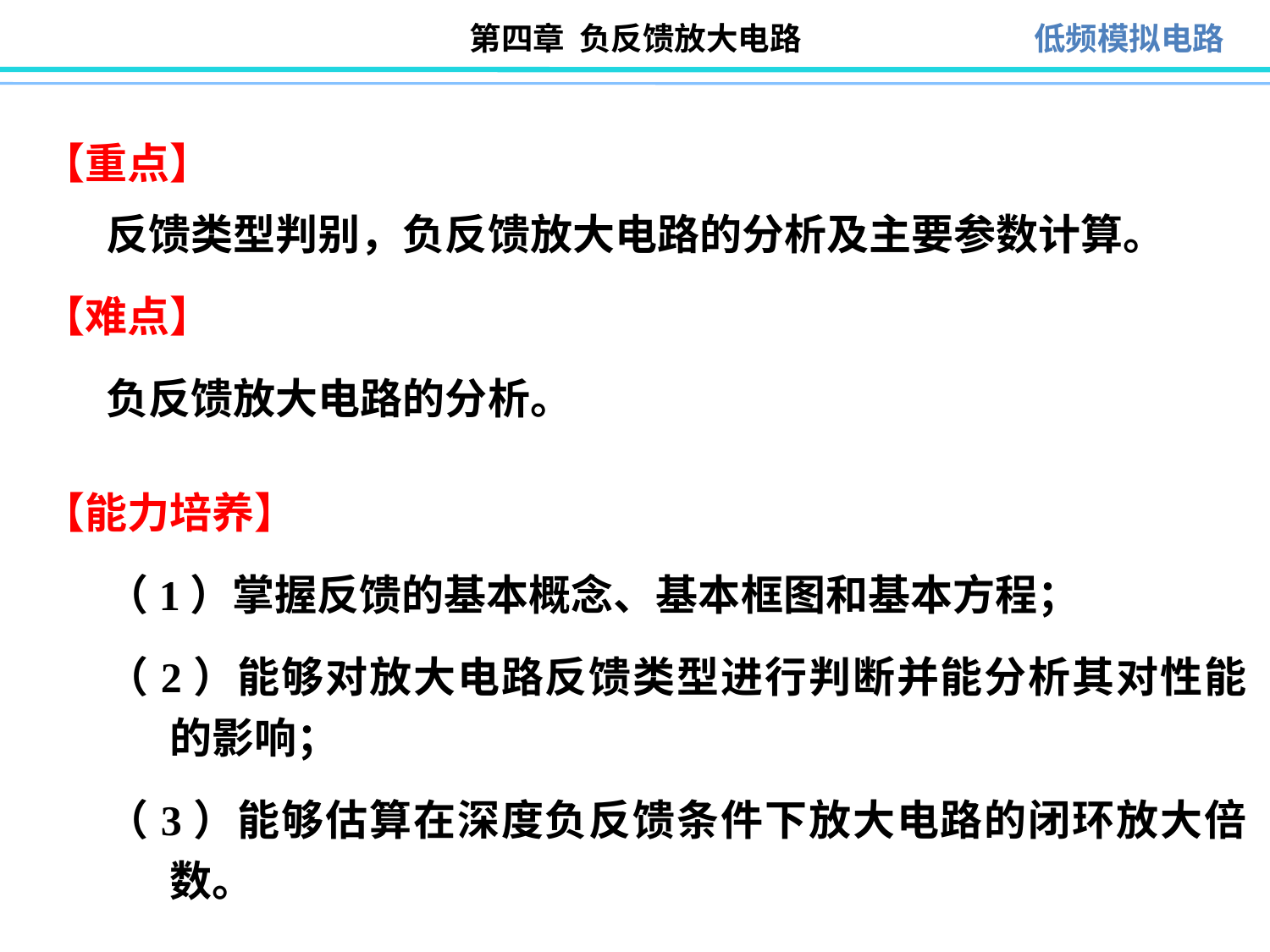

【重点】
反馈类型判别，负反馈放大电路的分析及主要参数计算。
【难点】
负反馈放大电路的分析。
【能力培养】
（1）掌握反馈的基本概念、基本框图和基本方程；
（2）能够对放大电路反馈类型进行判断并能分析其对性能的影响；
（3）能够估算在深度负反馈条件下放大电路的闭环放大倍数。
3